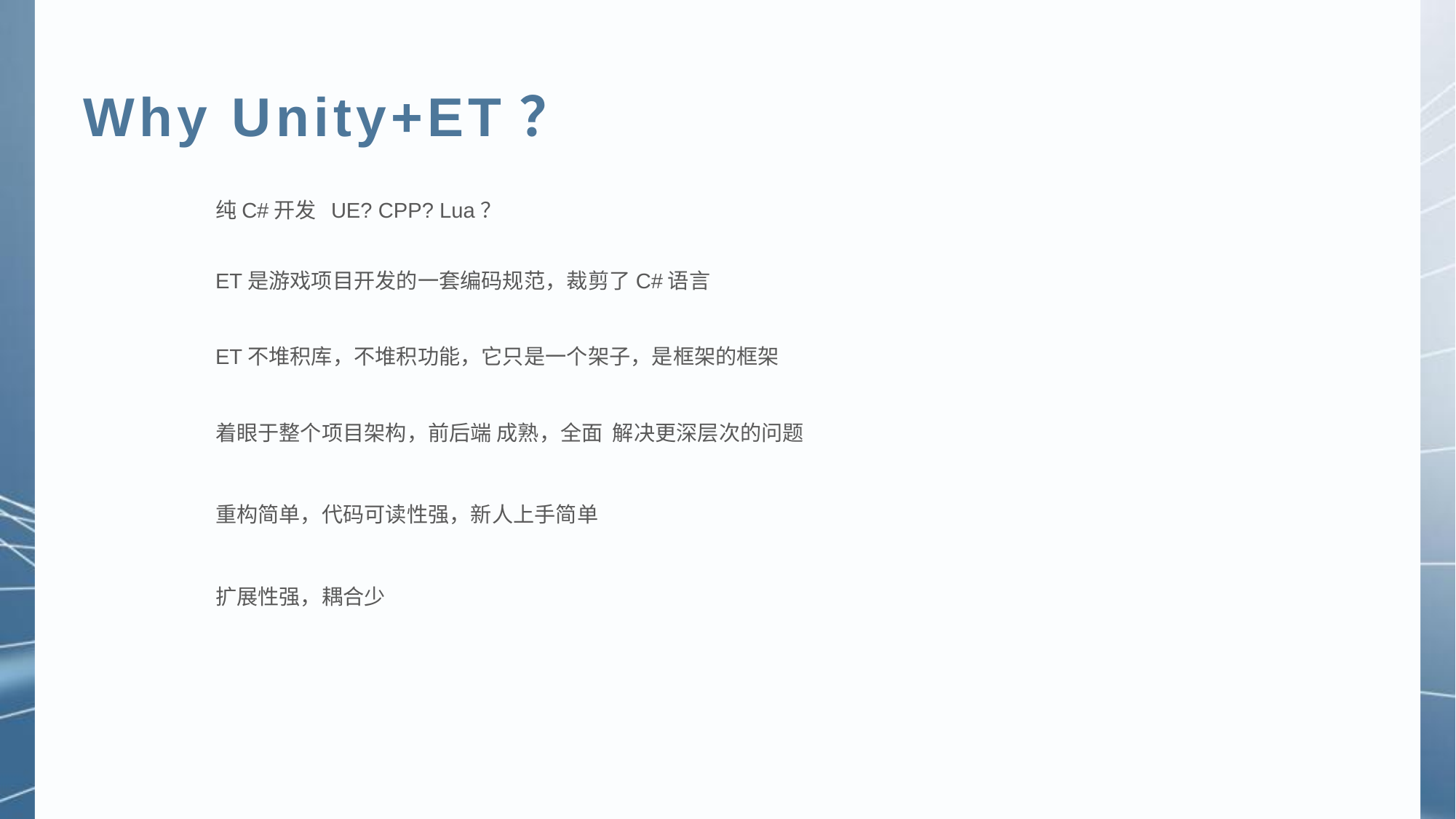

Why Unity+ET？
纯C#开发  UE? CPP? Lua？
ET是游戏项目开发的一套编码规范，裁剪了C#语言
ET不堆积库，不堆积功能，它只是一个架子，是框架的框架
着眼于整个项目架构，前后端 成熟，全面  解决更深层次的问题
重构简单，代码可读性强，新人上手简单
扩展性强，耦合少